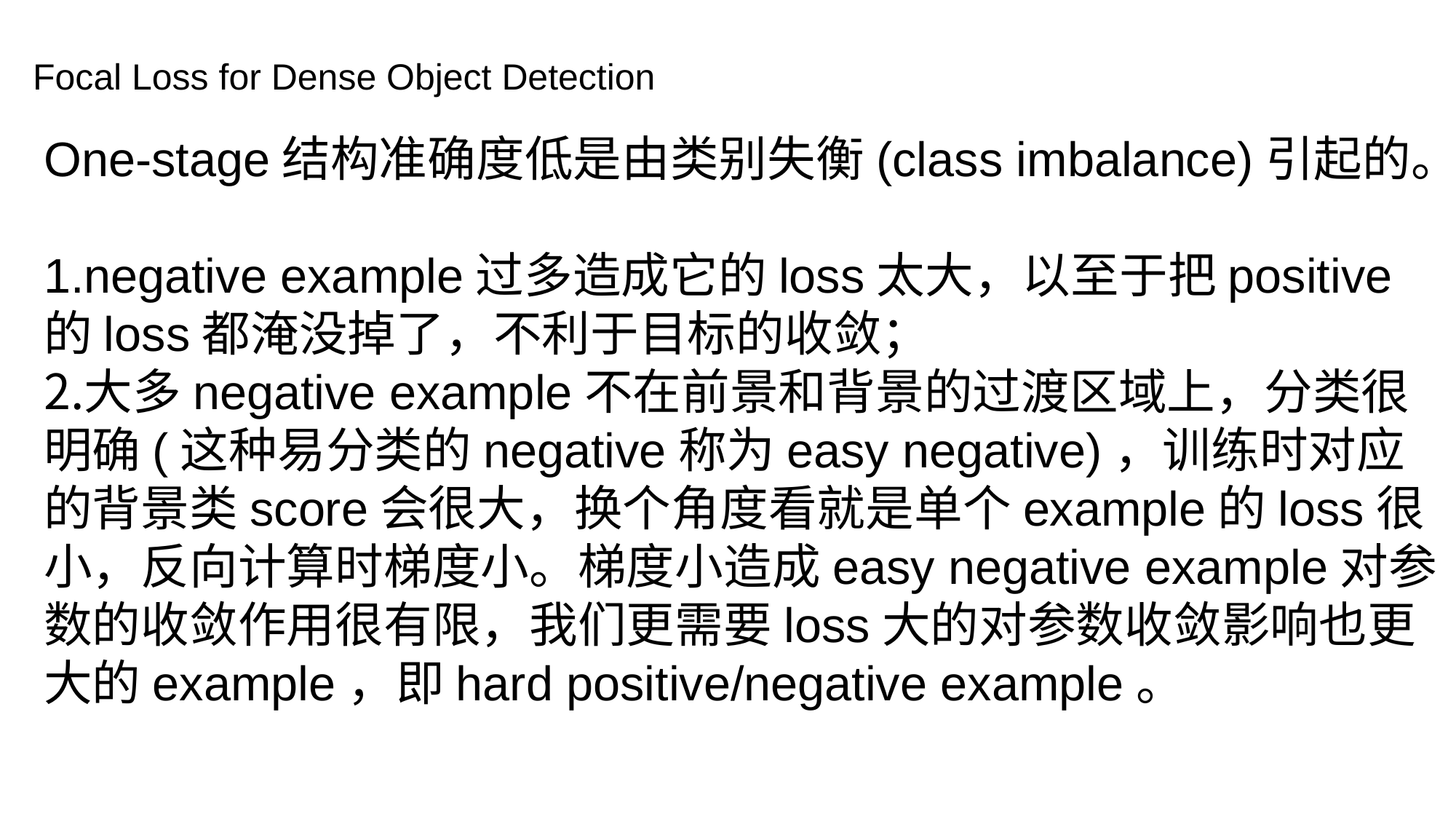

Focal Loss for Dense Object Detection
One-stage结构准确度低是由类别失衡(class imbalance)引起的。

negative example过多造成它的loss太大，以至于把positive的loss都淹没掉了，不利于目标的收敛；
大多negative example不在前景和背景的过渡区域上，分类很明确(这种易分类的negative称为easy negative)，训练时对应的背景类score会很大，换个角度看就是单个example的loss很小，反向计算时梯度小。梯度小造成easy negative example对参数的收敛作用很有限，我们更需要loss大的对参数收敛影响也更大的example，即hard positive/negative example。